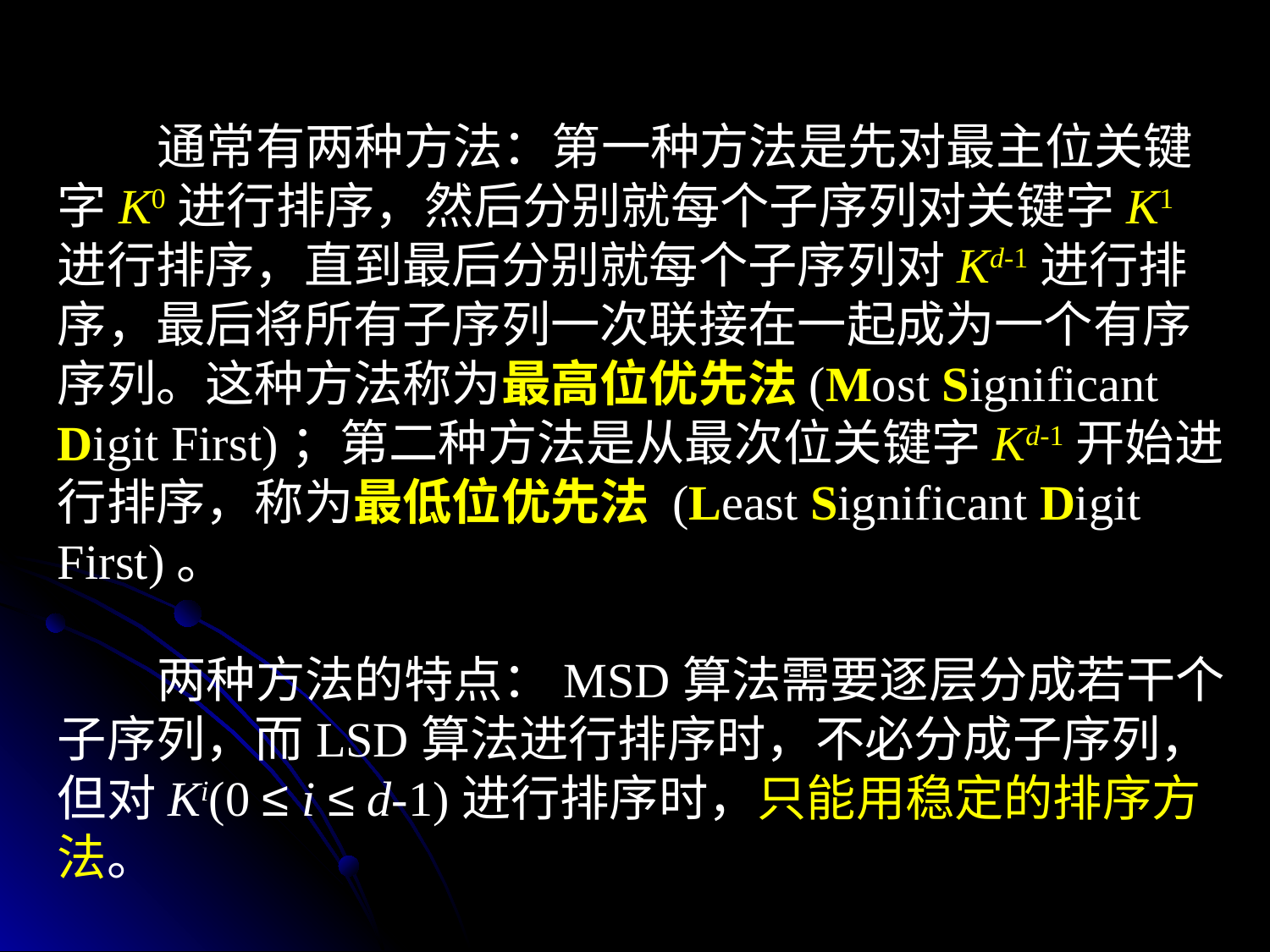

通常有两种方法：第一种方法是先对最主位关键字K0进行排序，然后分别就每个子序列对关键字K1进行排序，直到最后分别就每个子序列对Kd-1进行排序，最后将所有子序列一次联接在一起成为一个有序序列。这种方法称为最高位优先法(Most Significant Digit First)；第二种方法是从最次位关键字Kd-1开始进行排序，称为最低位优先法 (Least Significant Digit First)。

        两种方法的特点：MSD算法需要逐层分成若干个子序列，而LSD算法进行排序时，不必分成子序列，但对Ki(0 ≤ i ≤ d-1)进行排序时，只能用稳定的排序方法。